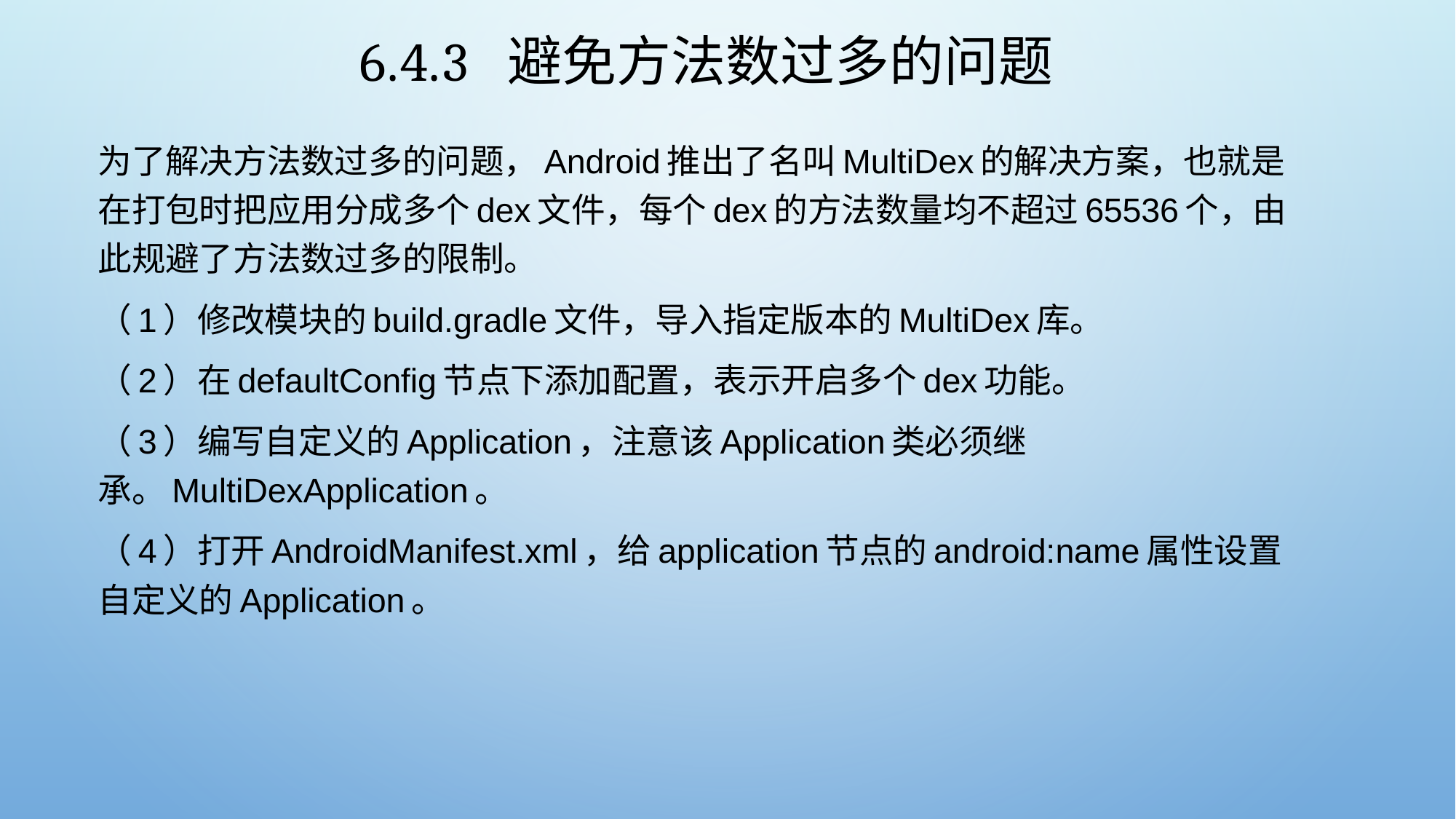

# 6.4.3  避免方法数过多的问题
为了解决方法数过多的问题，Android推出了名叫MultiDex的解决方案，也就是在打包时把应用分成多个dex文件，每个dex的方法数量均不超过65536个，由此规避了方法数过多的限制。
（1）修改模块的build.gradle文件，导入指定版本的MultiDex库。
（2）在defaultConfig节点下添加配置，表示开启多个dex功能。
（3）编写自定义的Application，注意该Application类必须继承。MultiDexApplication。
（4）打开AndroidManifest.xml，给application节点的android:name属性设置自定义的Application。